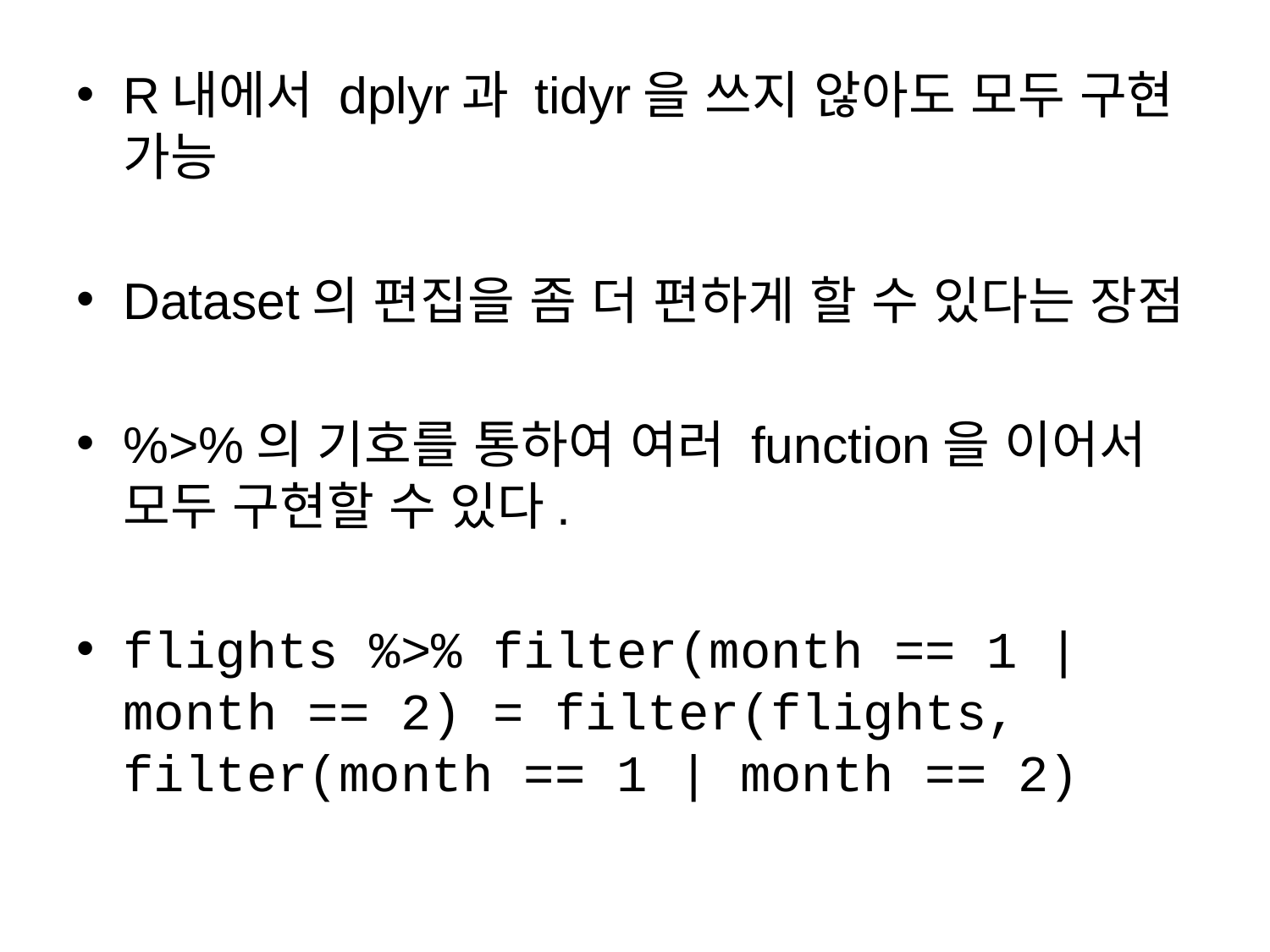

R내에서 dplyr과 tidyr을 쓰지 않아도 모두 구현 가능

Dataset의 편집을 좀 더 편하게 할 수 있다는 장점

%>%의 기호를 통하여 여러 function을 이어서 모두 구현할 수 있다.

flights %>% filter(month == 1 | month == 2) = filter(flights, filter(month == 1 | month == 2)